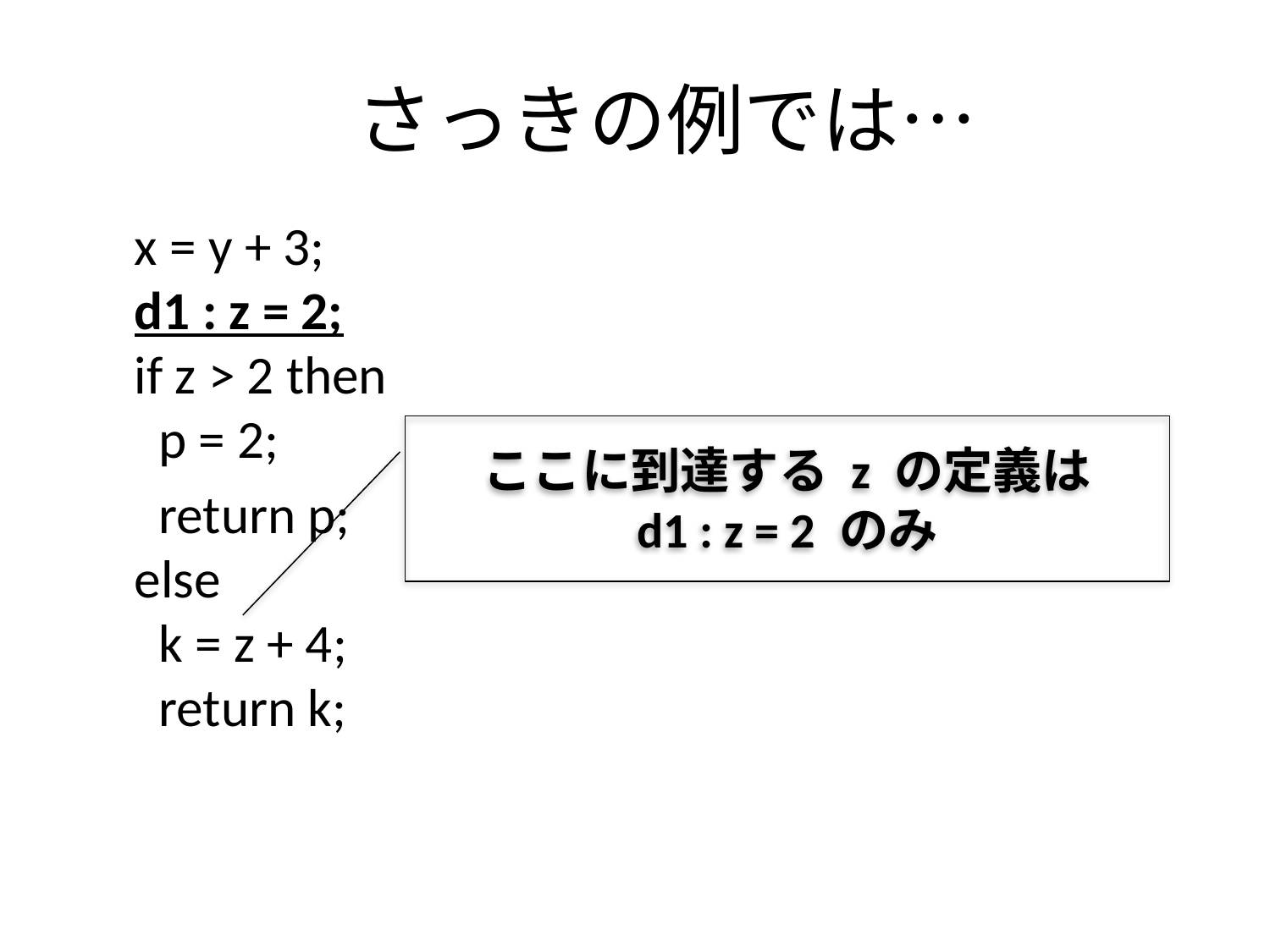

# さっきの例では…
x = y + 3;
d1 : z = 2;
if z > 2 then
  p = 2;
  return p;
else
  k = z + 4;
  return k;
ここに到達する z の定義は
d1 : z = 2 のみ